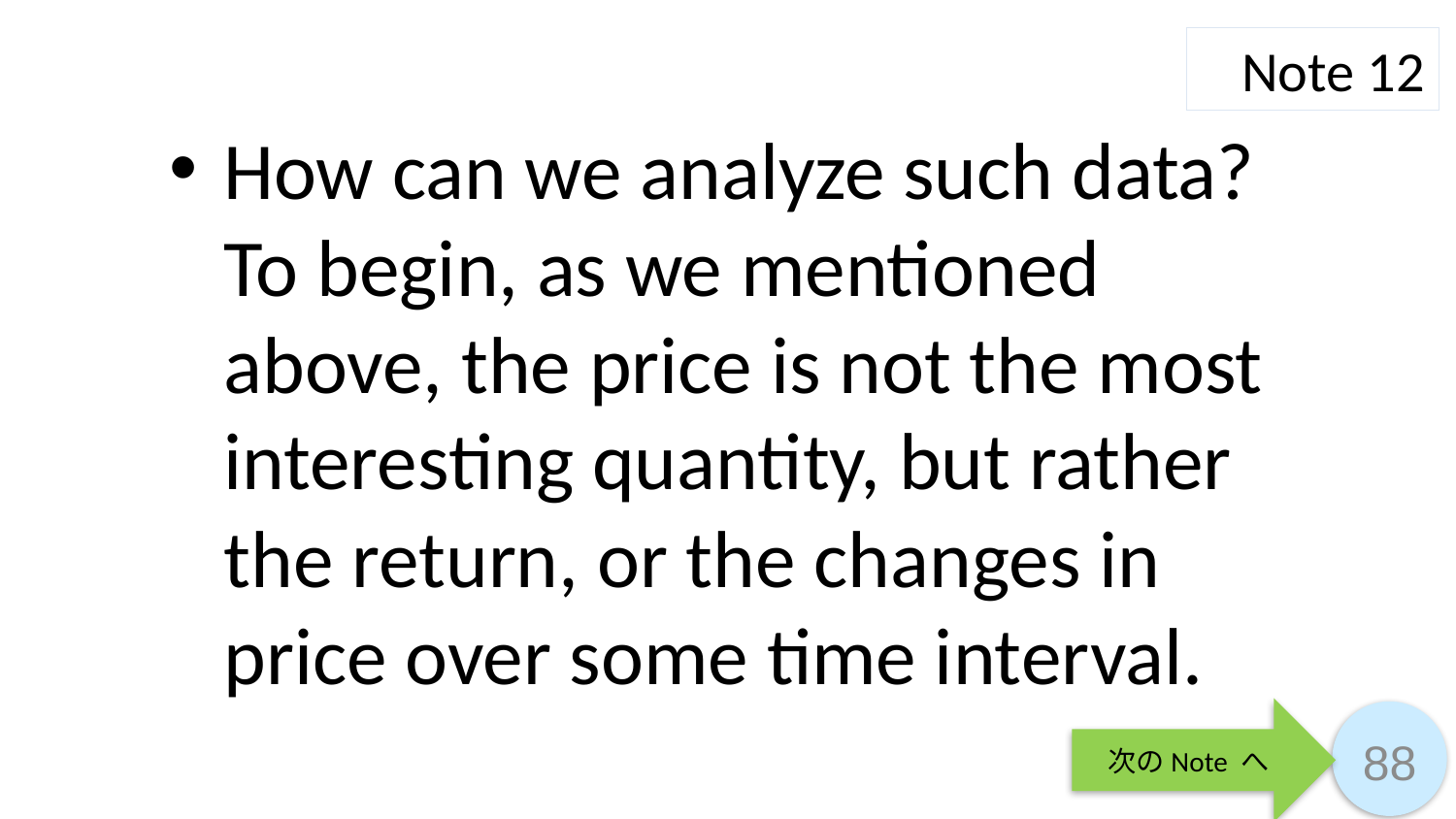

Note 12
How can we analyze such data? To begin, as we mentioned above, the price is not the most interesting quantity, but rather the return, or the changes in price over some time interval.
次のNote へ
88